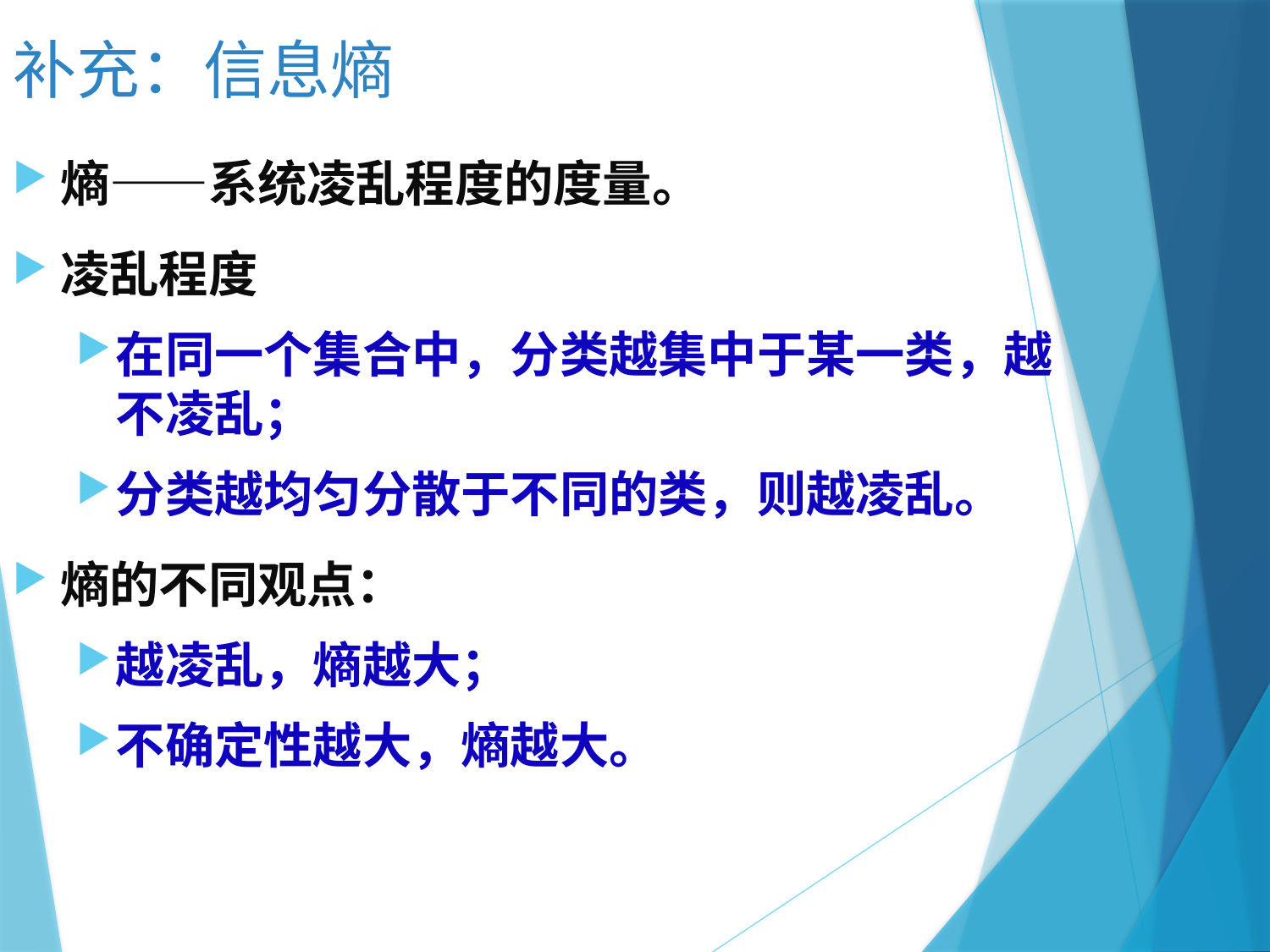

补充：信息熵
熵——系统凌乱程度的度量。
凌乱程度
在同一个集合中，分类越集中于某一类，越不凌乱；
分类越均匀分散于不同的类，则越凌乱。
熵的不同观点：
越凌乱，熵越大；
不确定性越大，熵越大。